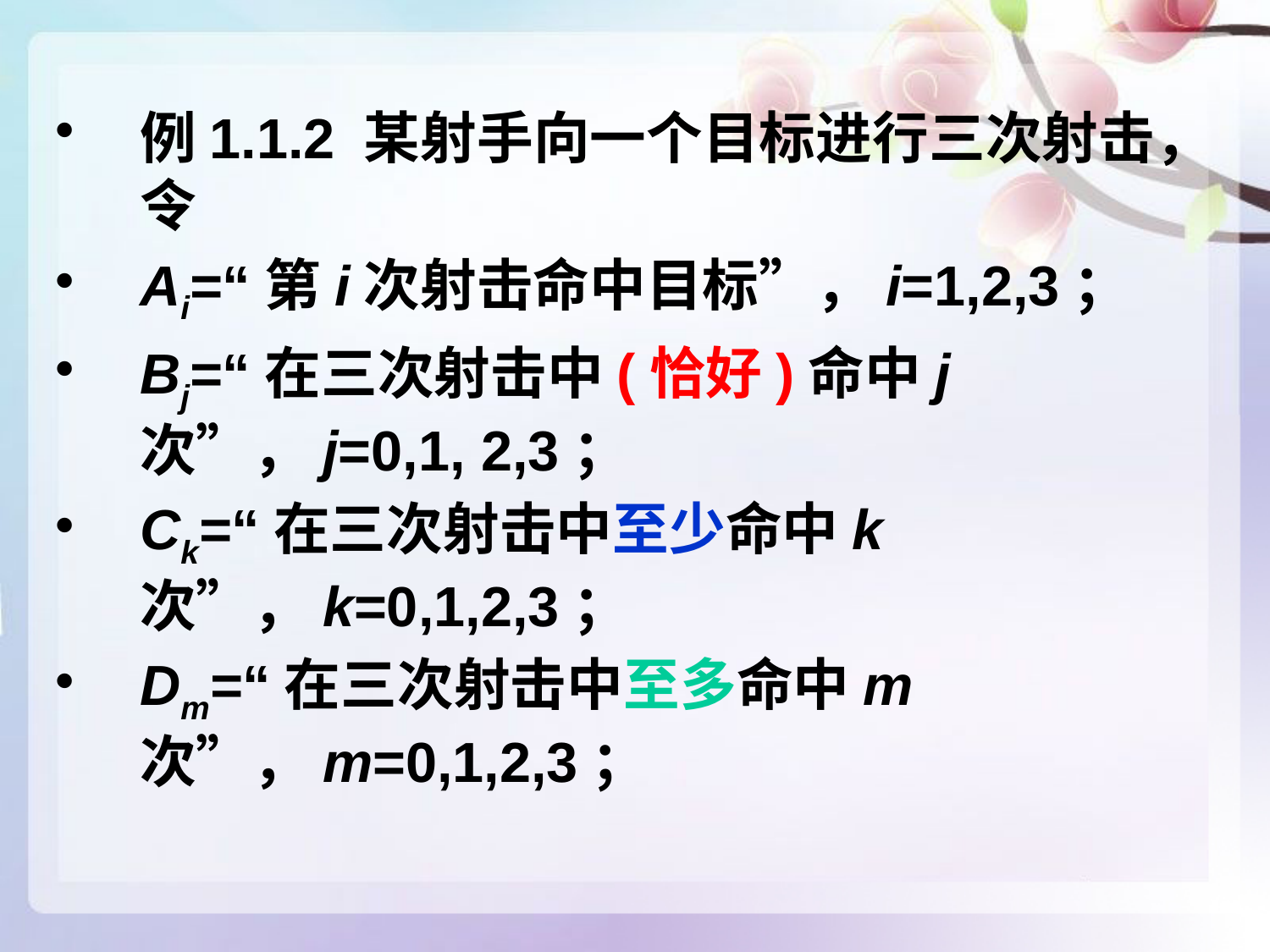

例1.1.2 某射手向一个目标进行三次射击，令
Ai=“第i次射击命中目标”，i=1,2,3；
Bj=“在三次射击中(恰好)命中j次”，j=0,1, 2,3；
Ck=“在三次射击中至少命中k次”，k=0,1,2,3；
Dm=“在三次射击中至多命中m次”，m=0,1,2,3；